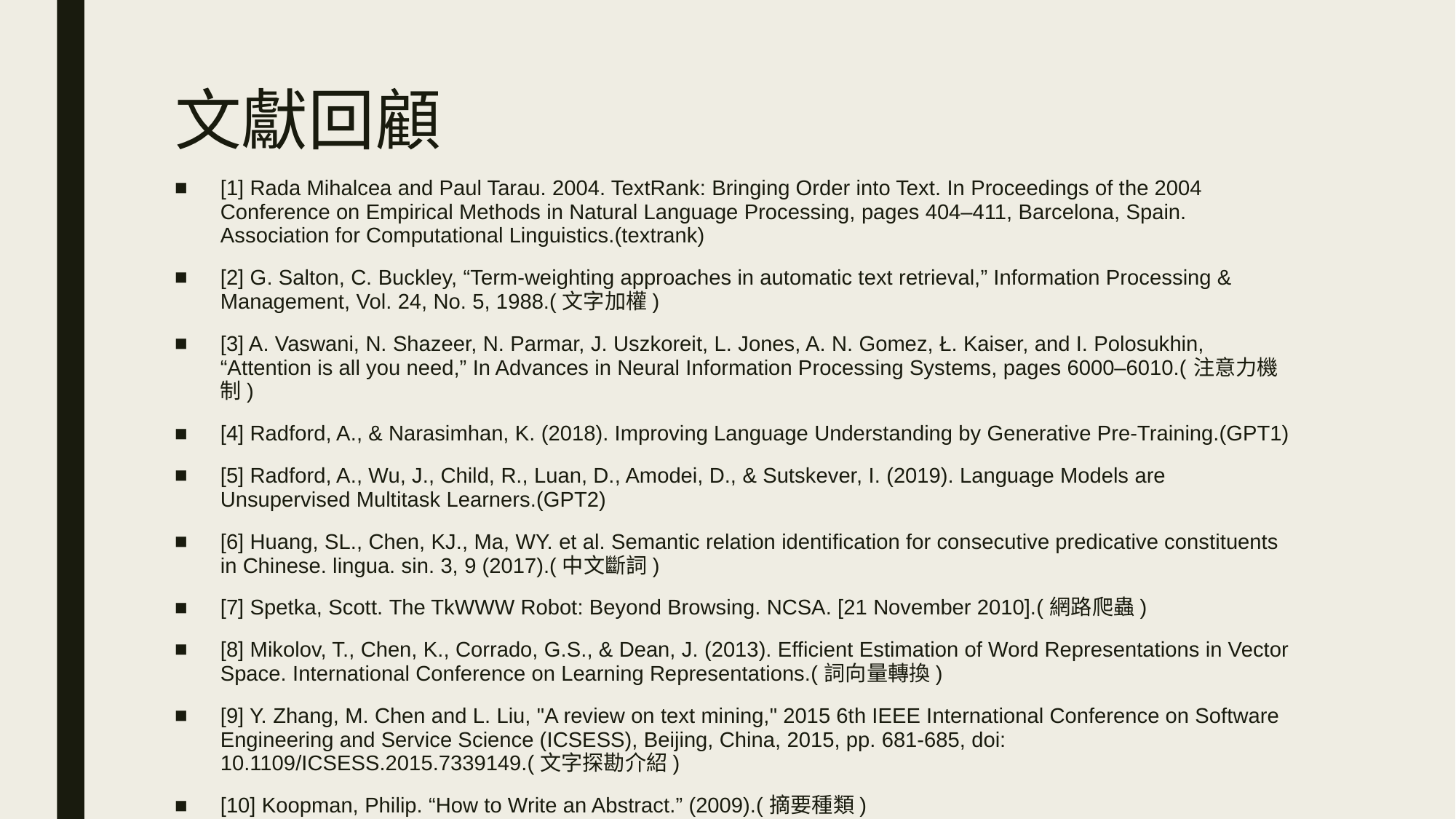

# 文獻回顧
[1] Rada Mihalcea and Paul Tarau. 2004. TextRank: Bringing Order into Text. In Proceedings of the 2004 Conference on Empirical Methods in Natural Language Processing, pages 404–411, Barcelona, Spain. Association for Computational Linguistics.(textrank)
[2] G. Salton, C. Buckley, “Term-weighting approaches in automatic text retrieval,” Information Processing & Management, Vol. 24, No. 5, 1988.(文字加權)
[3] A. Vaswani, N. Shazeer, N. Parmar, J. Uszkoreit, L. Jones, A. N. Gomez, Ł. Kaiser, and I. Polosukhin, “Attention is all you need,” In Advances in Neural Information Processing Systems, pages 6000–6010.(注意力機制)
[4] Radford, A., & Narasimhan, K. (2018). Improving Language Understanding by Generative Pre-Training.(GPT1)
[5] Radford, A., Wu, J., Child, R., Luan, D., Amodei, D., & Sutskever, I. (2019). Language Models are Unsupervised Multitask Learners.(GPT2)
[6] Huang, SL., Chen, KJ., Ma, WY. et al. Semantic relation identification for consecutive predicative constituents in Chinese. lingua. sin. 3, 9 (2017).(中文斷詞)
[7] Spetka, Scott. The TkWWW Robot: Beyond Browsing. NCSA. [21 November 2010].(網路爬蟲)
[8] Mikolov, T., Chen, K., Corrado, G.S., & Dean, J. (2013). Efficient Estimation of Word Representations in Vector Space. International Conference on Learning Representations.(詞向量轉換)
[9] Y. Zhang, M. Chen and L. Liu, "A review on text mining," 2015 6th IEEE International Conference on Software Engineering and Service Science (ICSESS), Beijing, China, 2015, pp. 681-685, doi: 10.1109/ICSESS.2015.7339149.(文字探勘介紹)
[10] Koopman, Philip. “How to Write an Abstract.” (2009).(摘要種類)